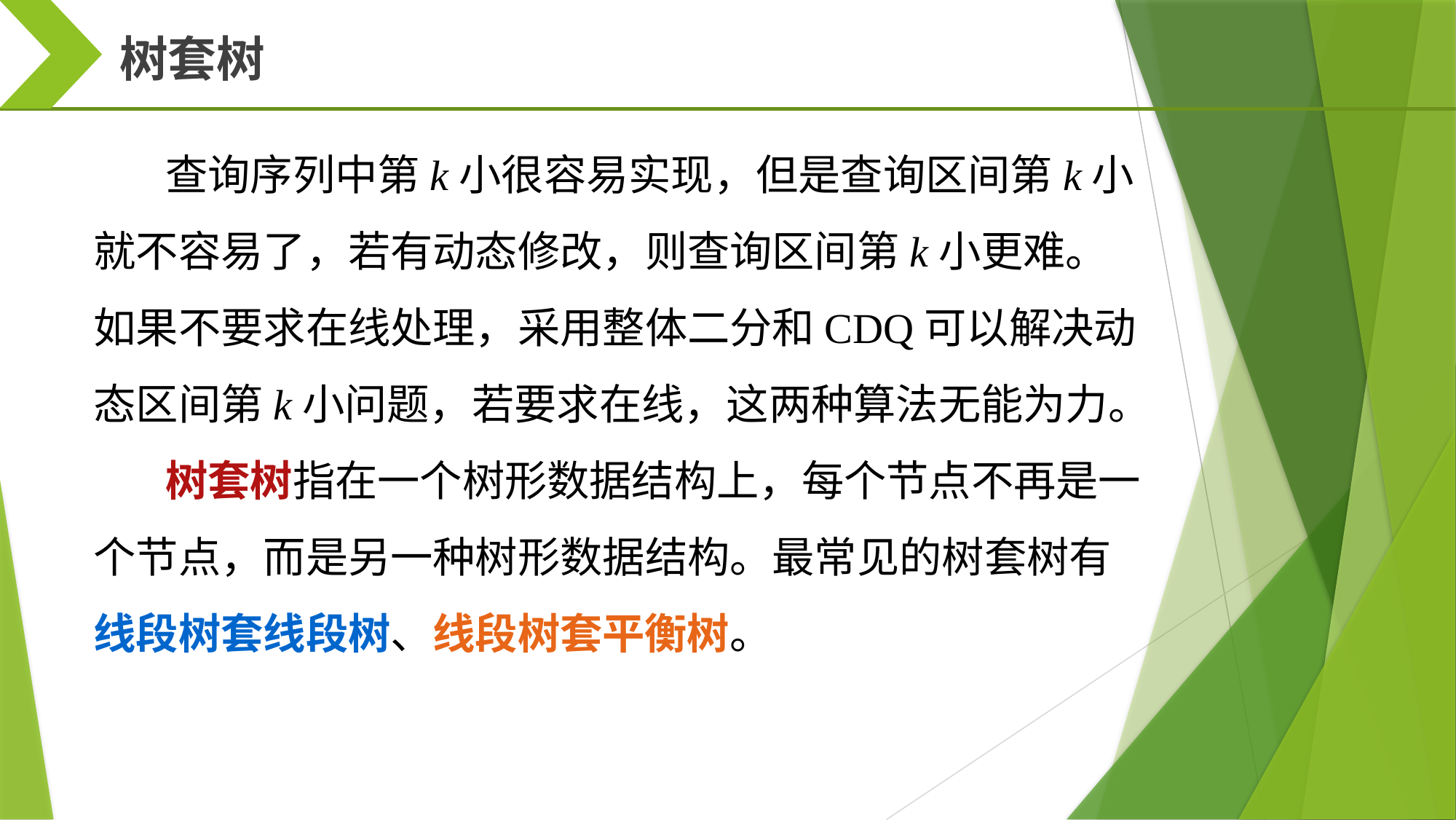

树套树
查询序列中第k小很容易实现，但是查询区间第k小就不容易了，若有动态修改，则查询区间第k小更难。如果不要求在线处理，采用整体二分和CDQ可以解决动态区间第k小问题，若要求在线，这两种算法无能为力。
树套树指在一个树形数据结构上，每个节点不再是一个节点，而是另一种树形数据结构。最常见的树套树有线段树套线段树、线段树套平衡树。